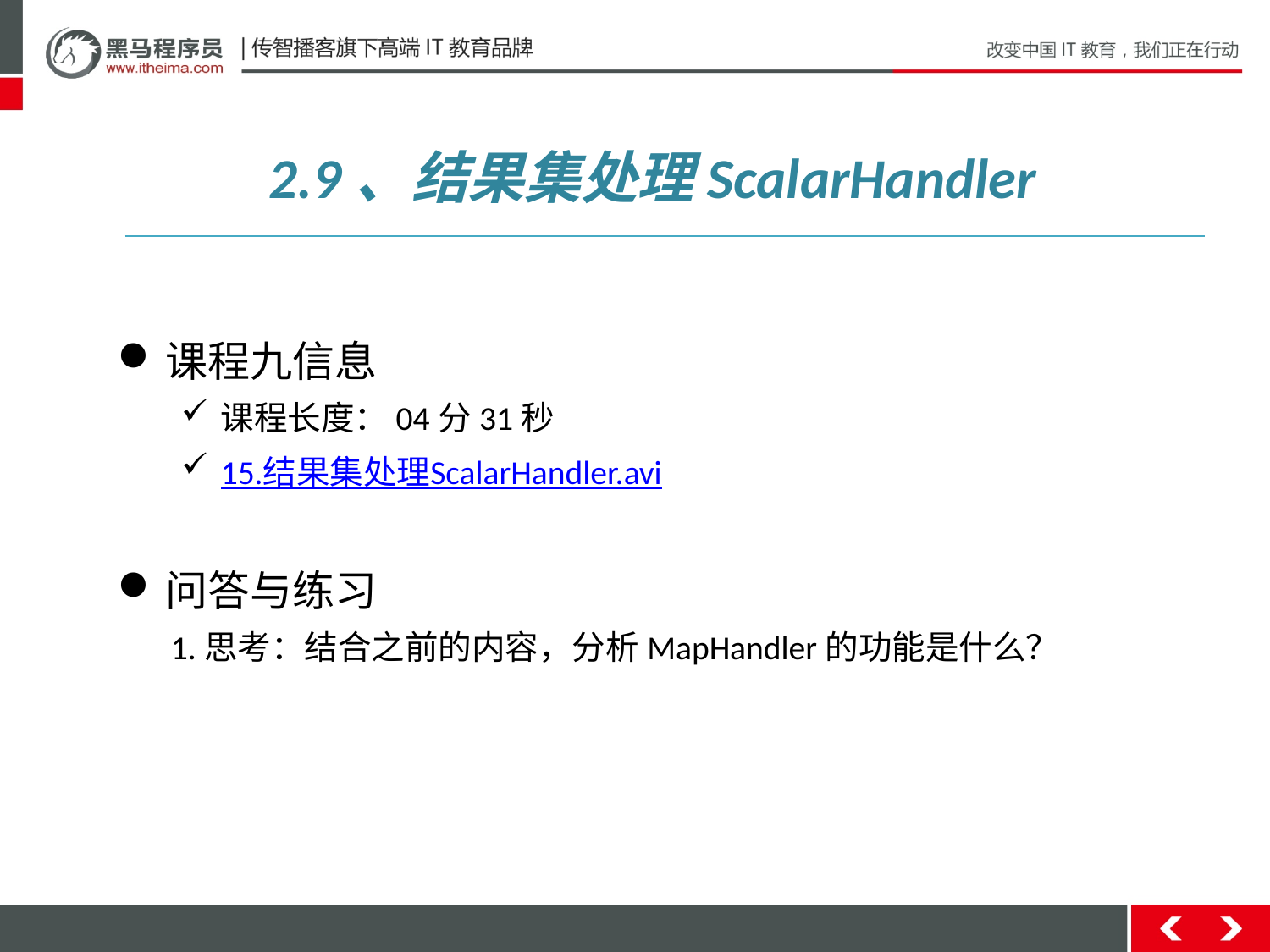

2.9、结果集处理ScalarHandler

课程九信息
课程长度：04分31秒
15.结果集处理ScalarHandler.avi

问答与练习
       1.思考：结合之前的内容，分析MapHandler的功能是什么？